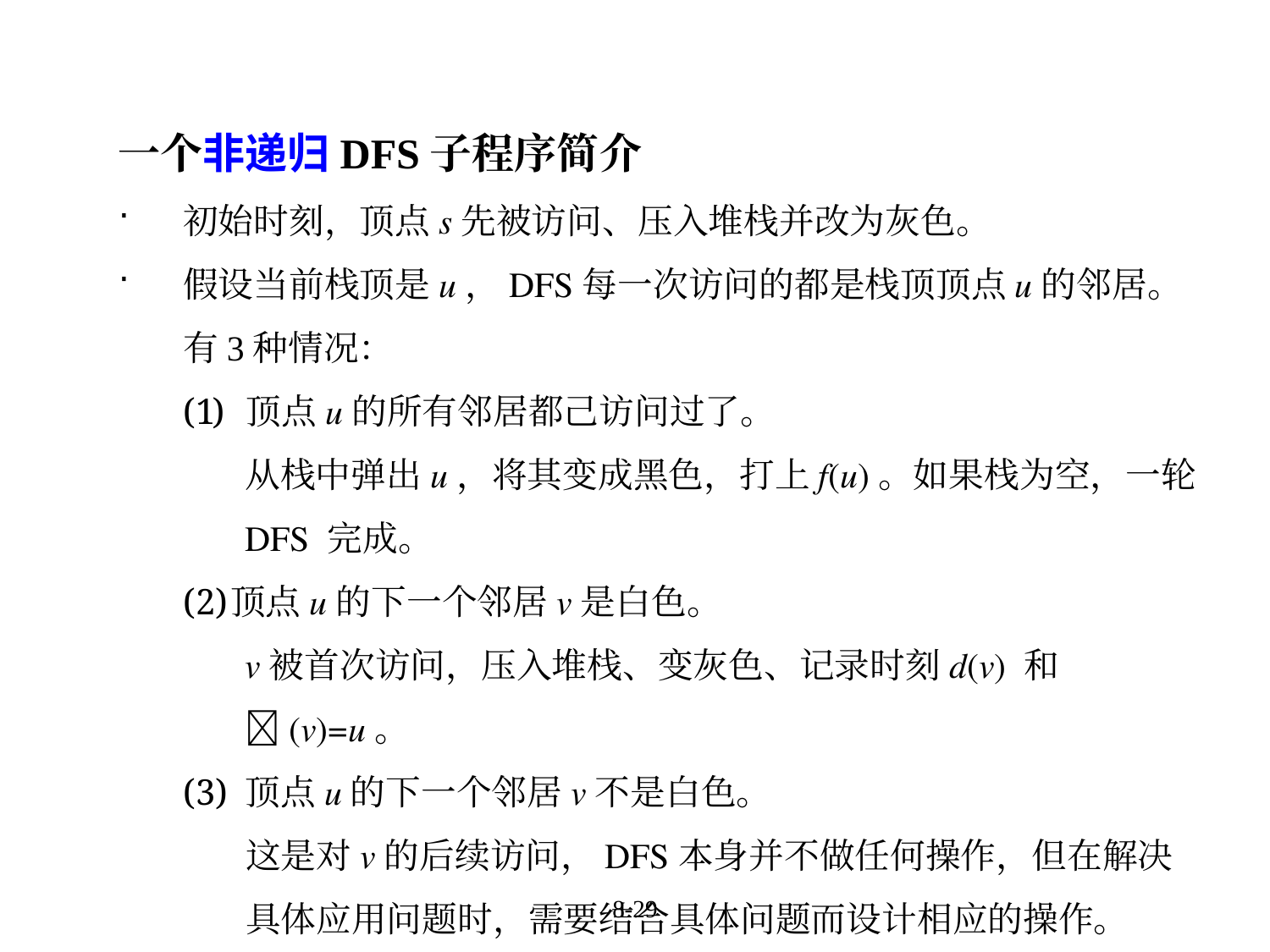

一个非递归DFS子程序简介
初始时刻，顶点s先被访问、压入堆栈并改为灰色。
假设当前栈顶是u，DFS每一次访问的都是栈顶顶点u的邻居。有3种情况：
顶点u的所有邻居都己访问过了。
从栈中弹出u，将其变成黑色，打上f(u)。如果栈为空，一轮DFS 完成。
顶点u的下一个邻居v是白色。
v被首次访问，压入堆栈、变灰色、记录时刻d(v) 和 π(v)=u。
顶点u的下一个邻居v不是白色。
这是对v的后续访问，DFS本身并不做任何操作，但在解决具体应用问题时，需要结合具体问题而设计相应的操作。
8-29